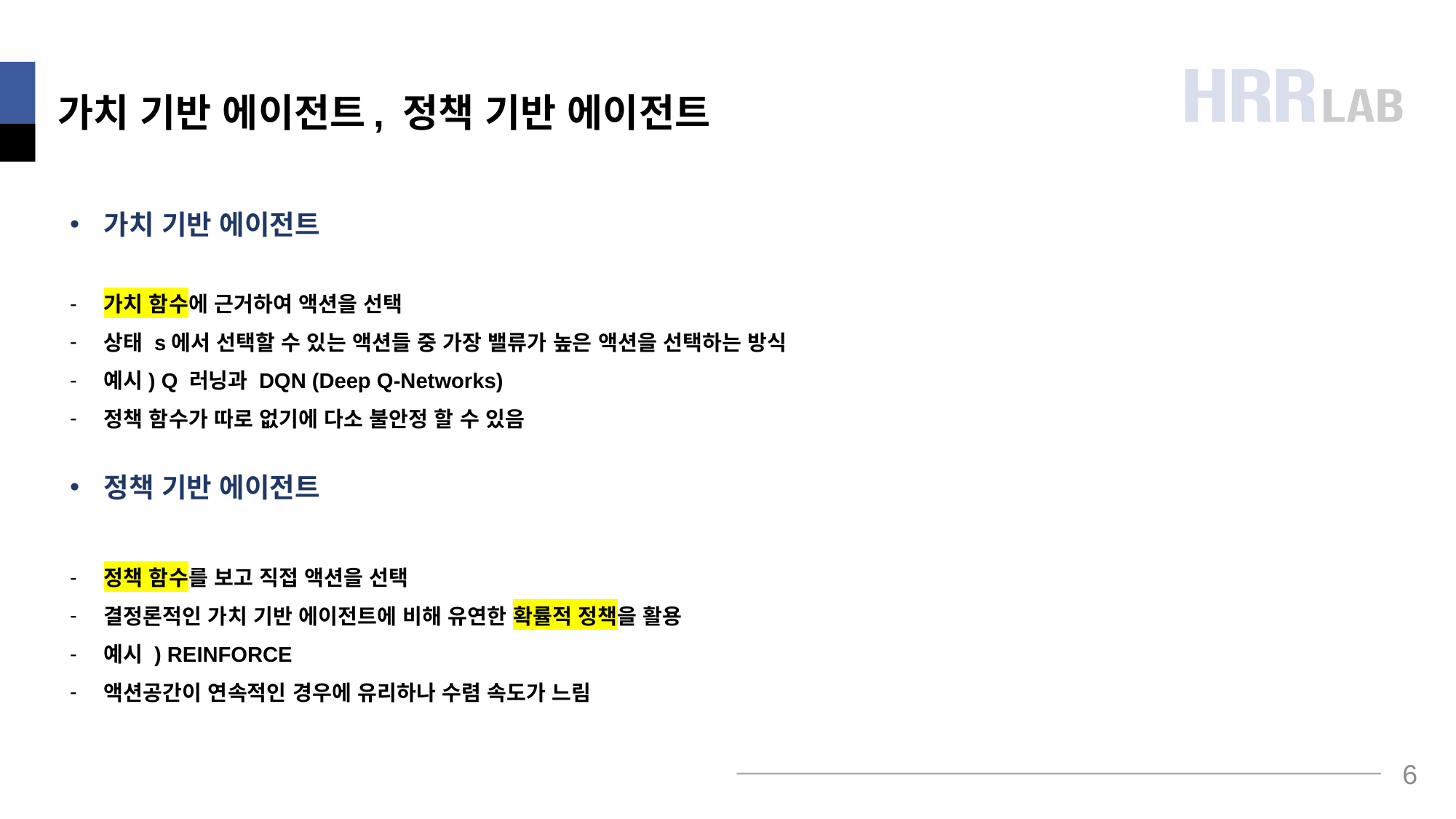

# 가치 기반 에이전트, 정책 기반 에이전트
가치 기반 에이전트

가치 함수에 근거하여 액션을 선택
상태 s에서 선택할 수 있는 액션들 중 가장 밸류가 높은 액션을 선택하는 방식
예시) Q 러닝과 DQN (Deep Q-Networks)
정책 함수가 따로 없기에 다소 불안정 할 수 있음

정책 기반 에이전트

정책 함수를 보고 직접 액션을 선택
결정론적인 가치 기반 에이전트에 비해 유연한 확률적 정책을 활용
예시 ) REINFORCE
액션공간이 연속적인 경우에 유리하나 수렴 속도가 느림
6